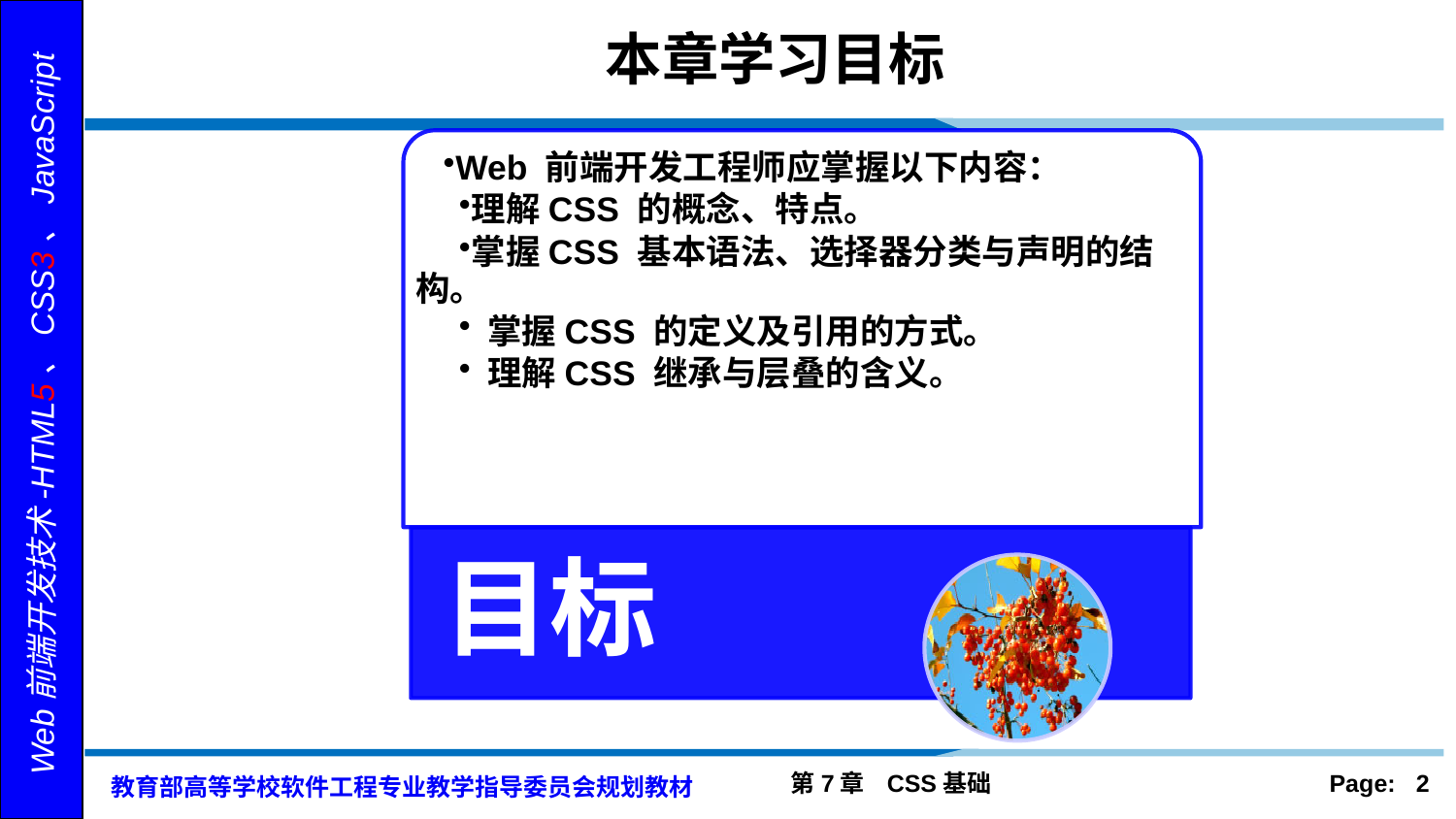

# 本章学习目标
Web 前端开发工程师应掌握以下内容：
理解CSS 的概念、特点。
掌握CSS 基本语法、选择器分类与声明的结构。
 掌握CSS 的定义及引用的方式。
 理解CSS 继承与层叠的含义。
目标